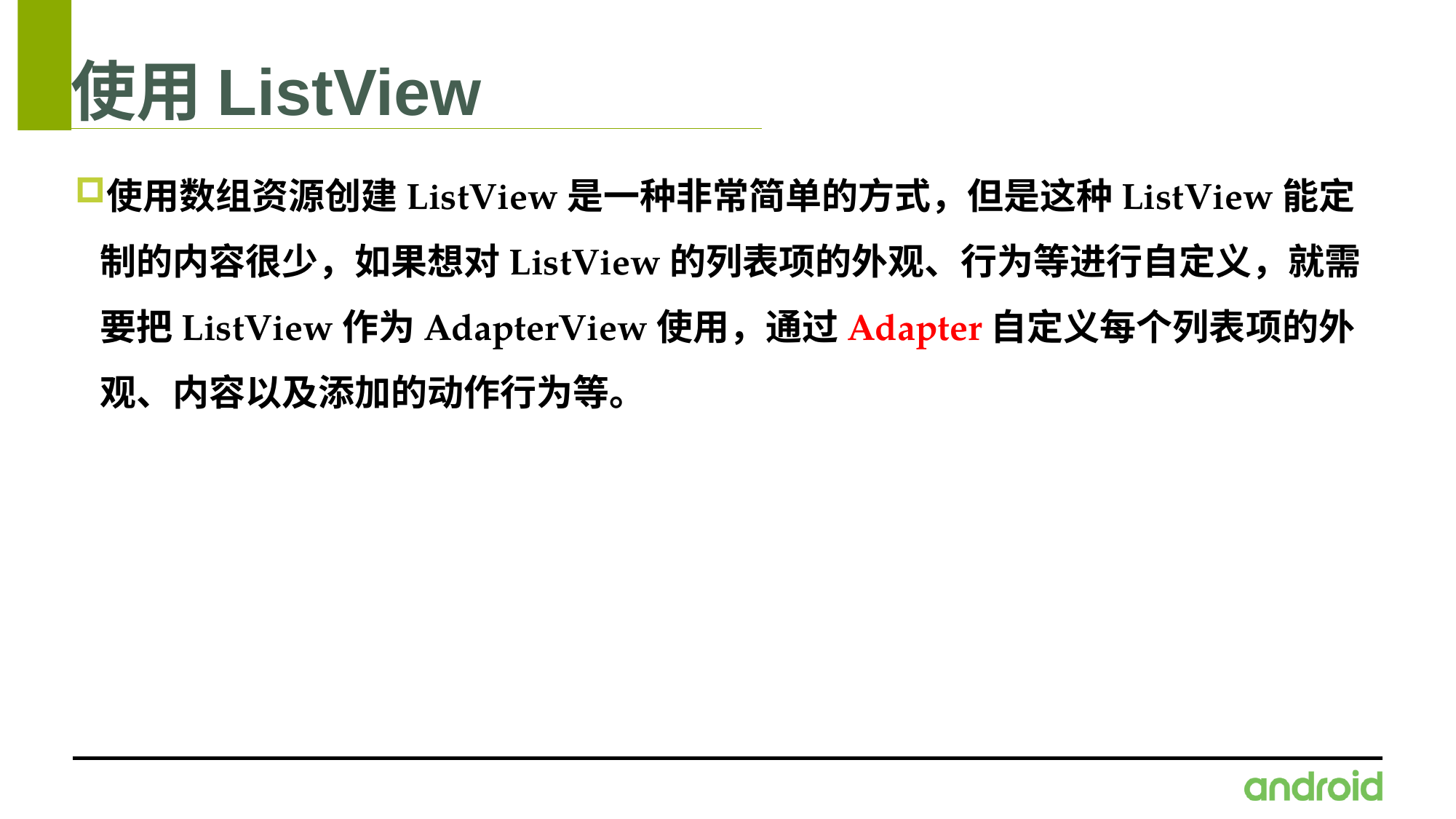

# 使用ListView
使用数组资源创建ListView是一种非常简单的方式，但是这种ListView能定制的内容很少，如果想对ListView的列表项的外观、行为等进行自定义，就需要把ListView作为AdapterView使用，通过Adapter自定义每个列表项的外观、内容以及添加的动作行为等。